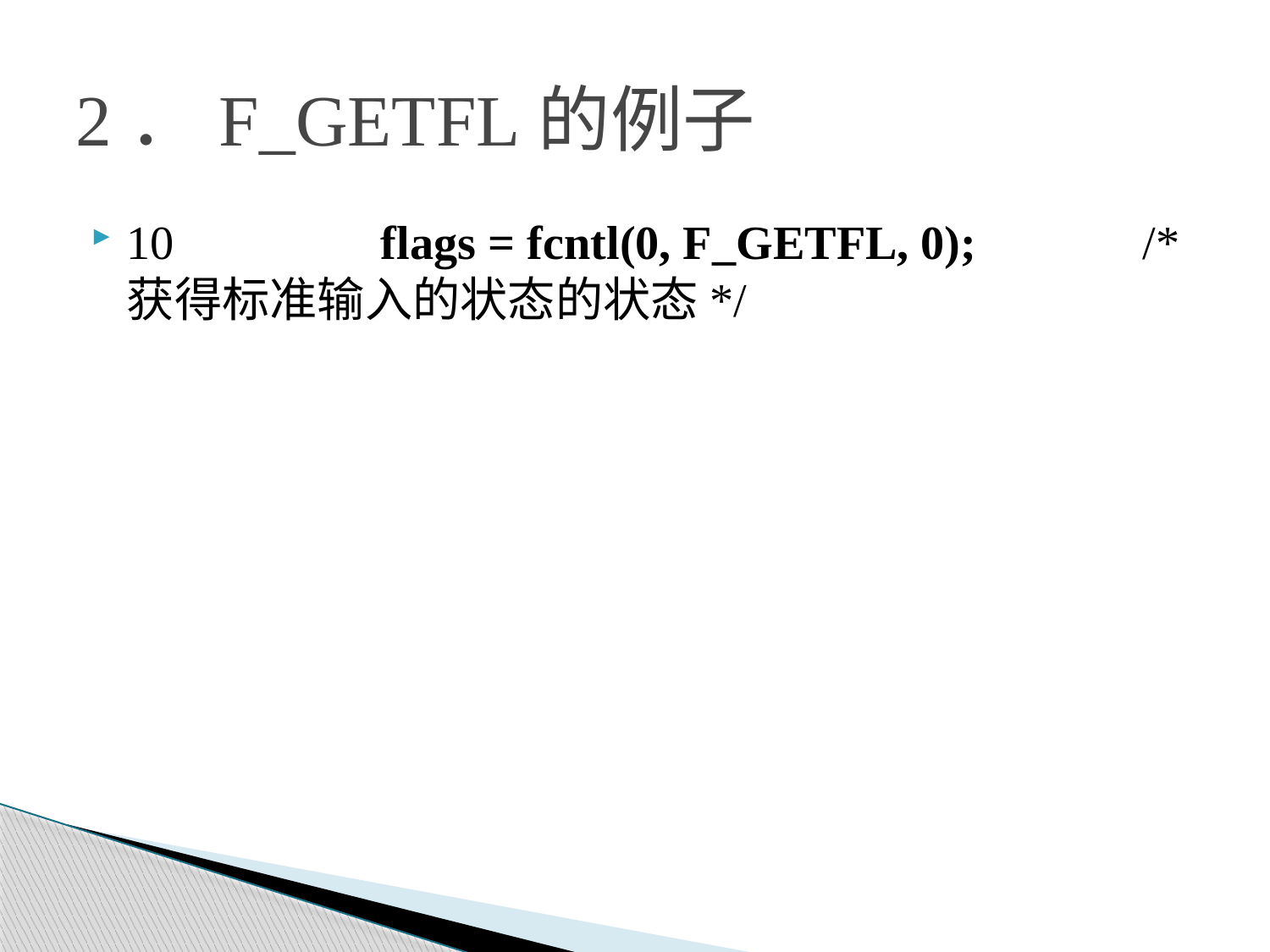

# 2．F_GETFL的例子
10		flags = fcntl(0, F_GETFL, 0); 		/*获得标准输入的状态的状态*/